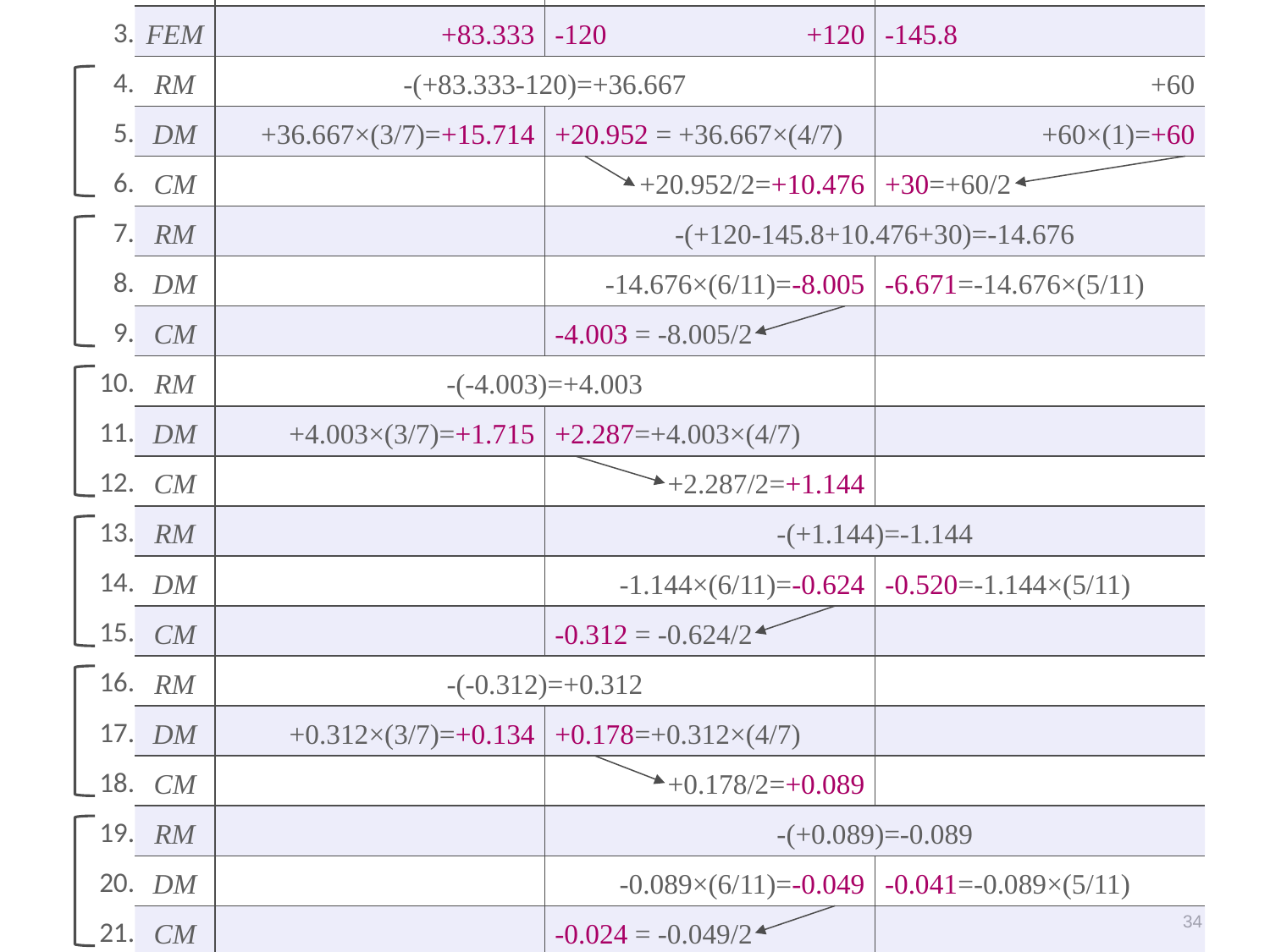

1.
A
타단힌지
B
양단연속
C
타단힌지

D
2.
DF
1
3/7
4/7
6/11
5/11
1
3.
FEM

+83.333
-120
+120
-145.8

4.
RM
-(+83.333-120)=+36.667
+60
5.
DM
+36.667×(3/7)=+15.714
+20.952 = +36.667×(4/7)
+60×(1)=+60
6.
CM
+20.952/2=+10.476
+30=+60/2

7.
RM
-(+120-145.8+10.476+30)=-14.676
8.
DM
-14.676×(6/11)=-8.005
-6.671=-14.676×(5/11)
9.
CM
-4.003 = -8.005/2

10.
RM
-(-4.003)=+4.003
11.
DM
+4.003×(3/7)=+1.715
+2.287=+4.003×(4/7)
12.
CM
+2.287/2=+1.144

13.
RM
-(+1.144)=-1.144
14.
DM
-1.144×(6/11)=-0.624
-0.520=-1.144×(5/11)
15.
CM
-0.312 = -0.624/2

16.
RM
-(-0.312)=+0.312
17.
DM
+0.312×(3/7)=+0.134
+0.178=+0.312×(4/7)
18.
CM
+0.178/2=+0.089

19.
RM
-(+0.089)=-0.089
20.
DM
-0.089×(6/11)=-0.049
-0.041=-0.089×(5/11)
21.
CM
-0.024 = -0.049/2
22.
Ʃ

+100.897
-100.940
+123.301
-123.031
+60
MAB
MBA
MBC
MCB
MCD
MDC